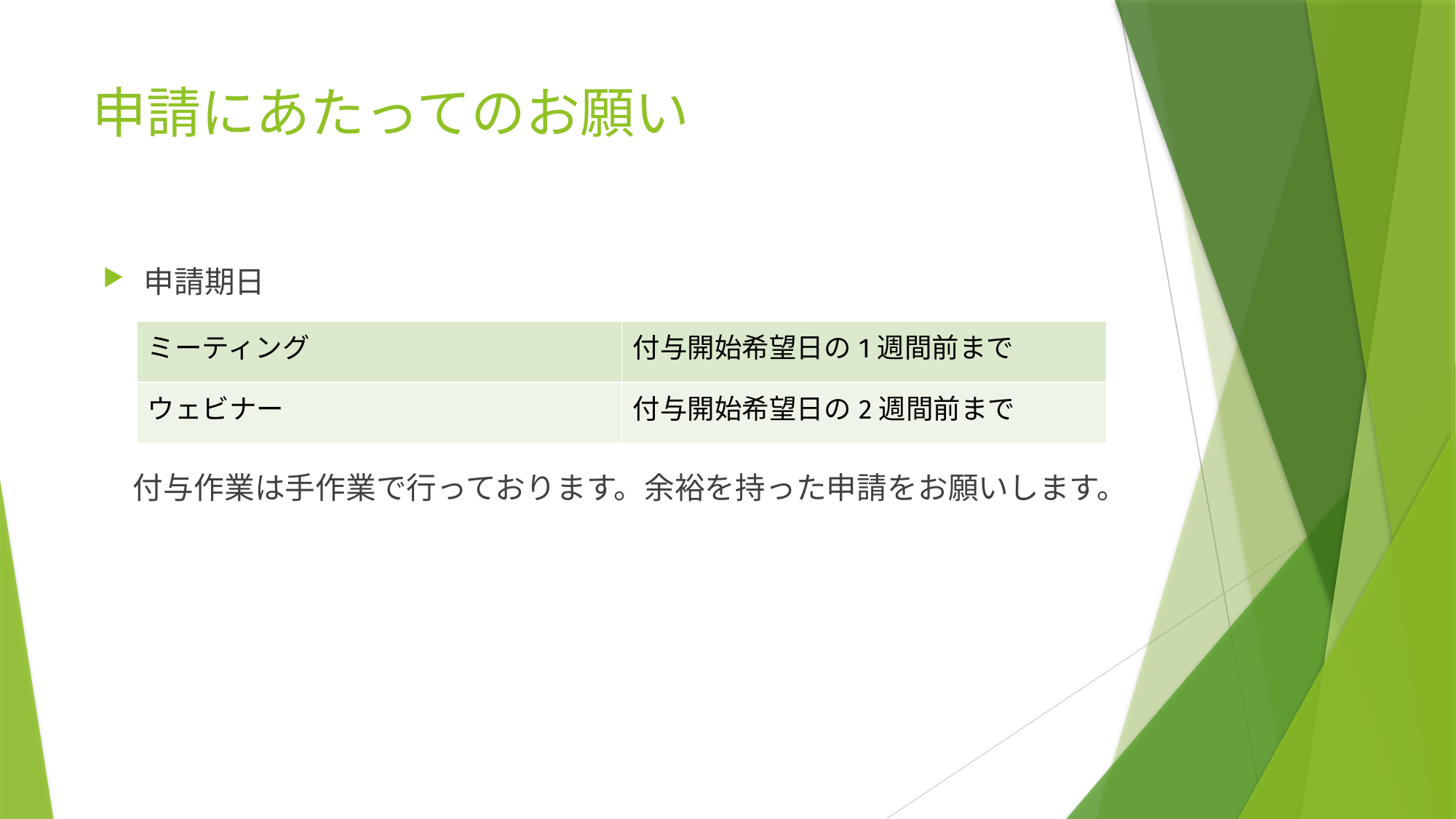

# 申請にあたってのお願い
申請期日

　付与作業は手作業で行っております。余裕を持った申請をお願いします。

| ミーティング | 付与開始希望日の1週間前まで |
| --- | --- |
| ウェビナー | 付与開始希望日の2週間前まで |